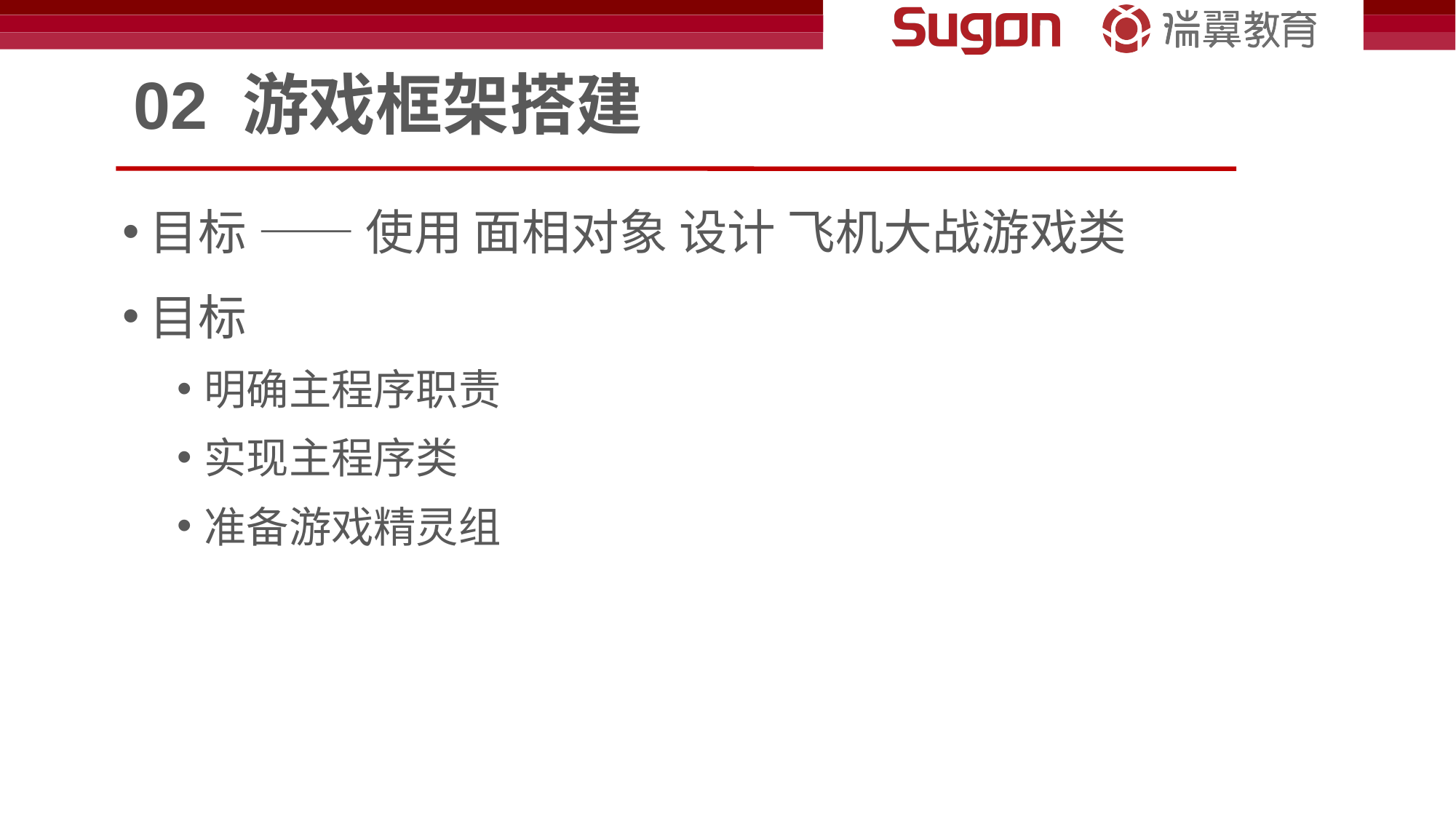

# 02 游戏框架搭建
目标 —— 使用 面相对象 设计 飞机大战游戏类
目标
明确主程序职责
实现主程序类
准备游戏精灵组